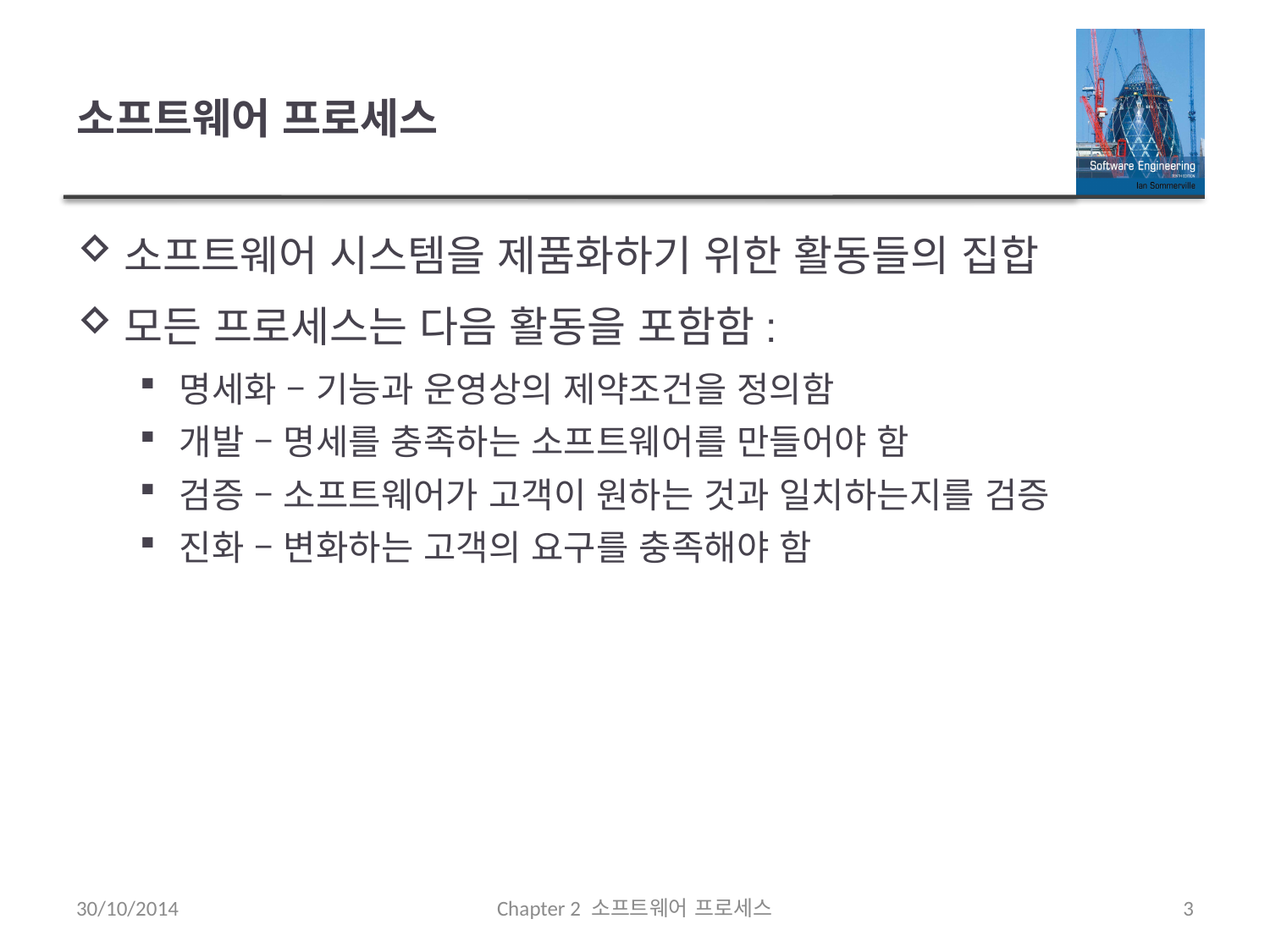

# 소프트웨어 프로세스
소프트웨어 시스템을 제품화하기 위한 활동들의 집합
모든 프로세스는 다음 활동을 포함함:
명세화 – 기능과 운영상의 제약조건을 정의함
개발 – 명세를 충족하는 소프트웨어를 만들어야 함
검증 – 소프트웨어가 고객이 원하는 것과 일치하는지를 검증
진화 – 변화하는 고객의 요구를 충족해야 함
30/10/2014
Chapter 2 소프트웨어 프로세스
3